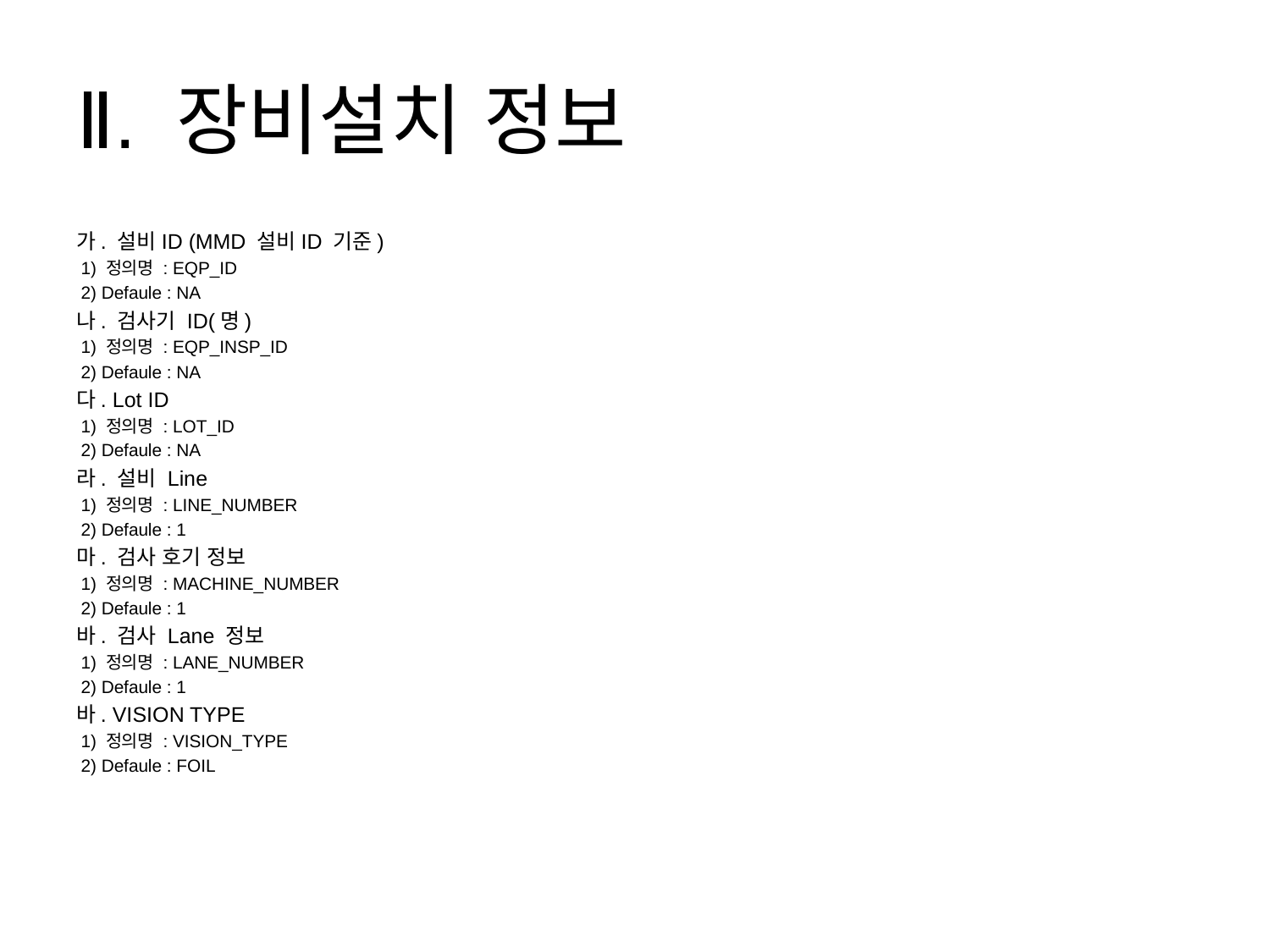

# Ⅱ. 장비설치 정보
가. 설비ID (MMD 설비ID 기준)
 1) 정의명 : EQP_ID
 2) Defaule : NA
나. 검사기 ID(명)
 1) 정의명 : EQP_INSP_ID
 2) Defaule : NA
다. Lot ID
 1) 정의명 : LOT_ID
 2) Defaule : NA
라. 설비 Line
 1) 정의명 : LINE_NUMBER
 2) Defaule : 1
마. 검사 호기 정보
 1) 정의명 : MACHINE_NUMBER
 2) Defaule : 1
바. 검사 Lane 정보
 1) 정의명 : LANE_NUMBER
 2) Defaule : 1
바. VISION TYPE
 1) 정의명 : VISION_TYPE
 2) Defaule : FOIL